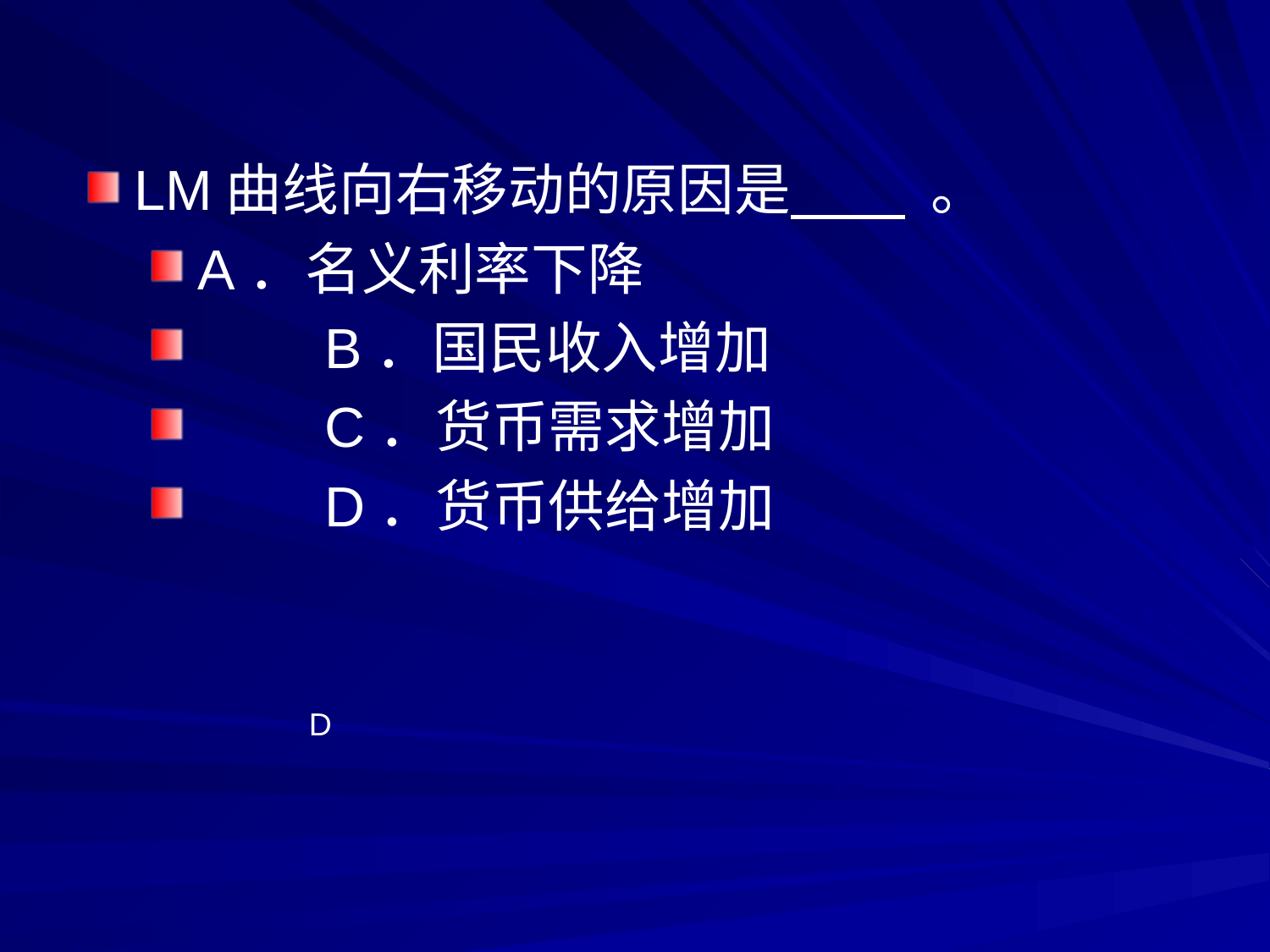

LM曲线向右移动的原因是           。
A．名义利率下降
	B．国民收入增加
	C．货币需求增加
	D．货币供给增加
D